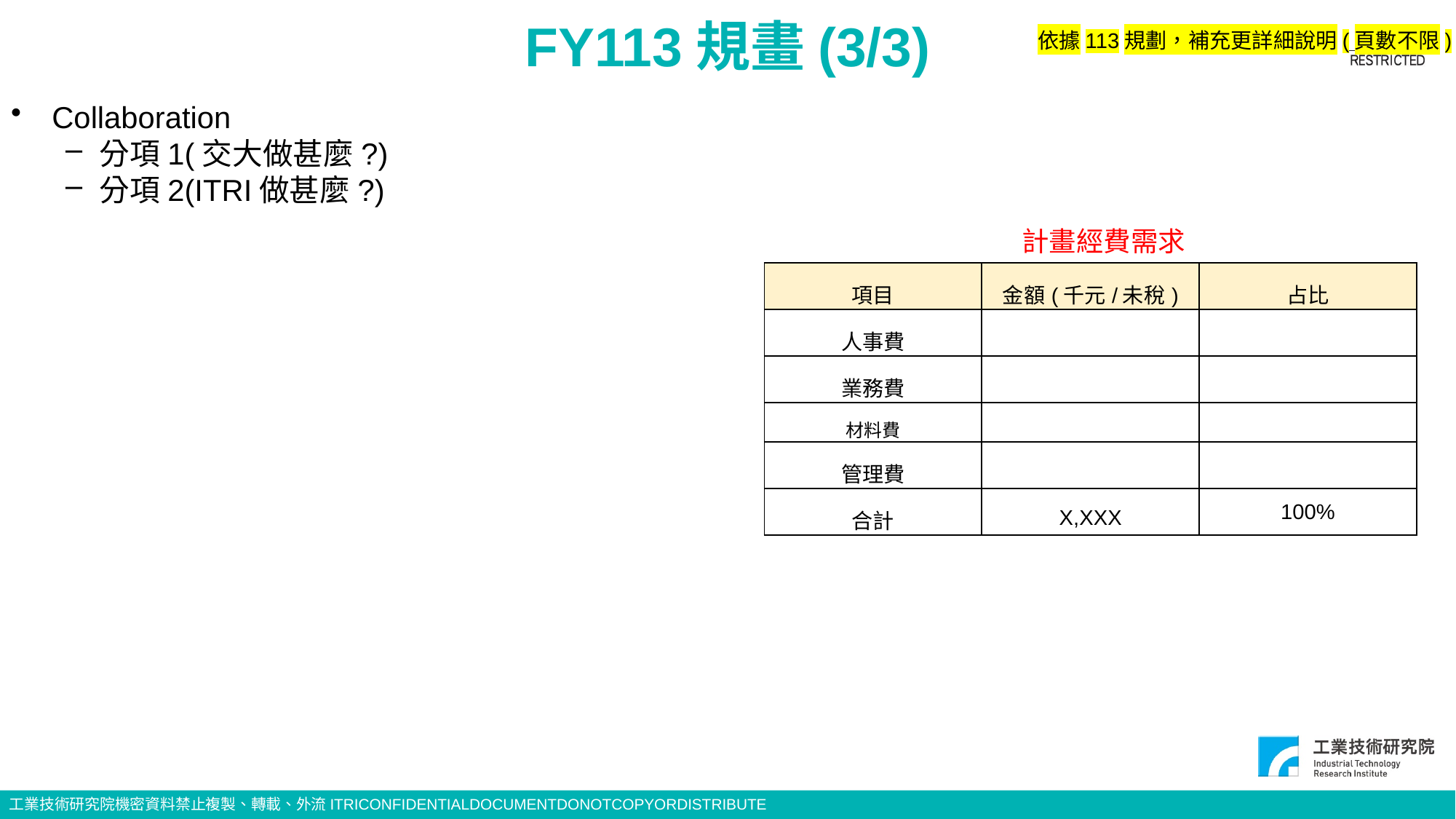

# FY113規畫(3/3)
依據113規劃，補充更詳細說明(頁數不限)
Collaboration
分項1(交大做甚麼?)
分項2(ITRI做甚麼?)
計畫經費需求
| 項目 | 金額(千元/未稅) | 占比 |
| --- | --- | --- |
| 人事費 |  |  |
| 業務費 |  |  |
| 材料費 |  |  |
| 管理費 |  |  |
| 合計 | X,XXX | 100% |